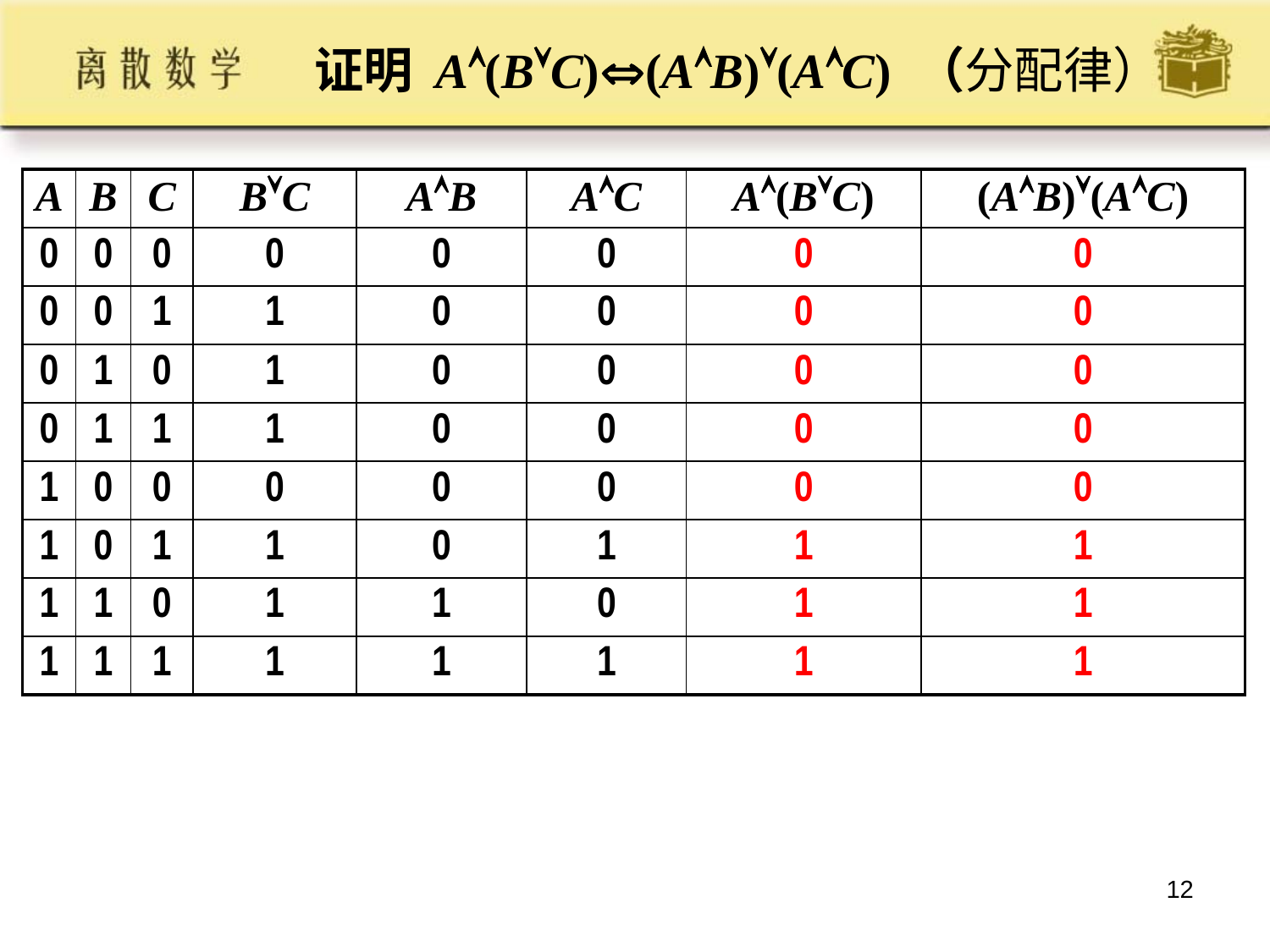

# 证明 A∧(B∨C)⇔(A∧B)∨(A∧C) （分配律）
| A | B | C | B∨C | A∧B | A∧C | A∧(B∨C) | (A∧B)∨(A∧C) |
| --- | --- | --- | --- | --- | --- | --- | --- |
| 0 | 0 | 0 | 0 | 0 | 0 | 0 | 0 |
| 0 | 0 | 1 | 1 | 0 | 0 | 0 | 0 |
| 0 | 1 | 0 | 1 | 0 | 0 | 0 | 0 |
| 0 | 1 | 1 | 1 | 0 | 0 | 0 | 0 |
| 1 | 0 | 0 | 0 | 0 | 0 | 0 | 0 |
| 1 | 0 | 1 | 1 | 0 | 1 | 1 | 1 |
| 1 | 1 | 0 | 1 | 1 | 0 | 1 | 1 |
| 1 | 1 | 1 | 1 | 1 | 1 | 1 | 1 |
12